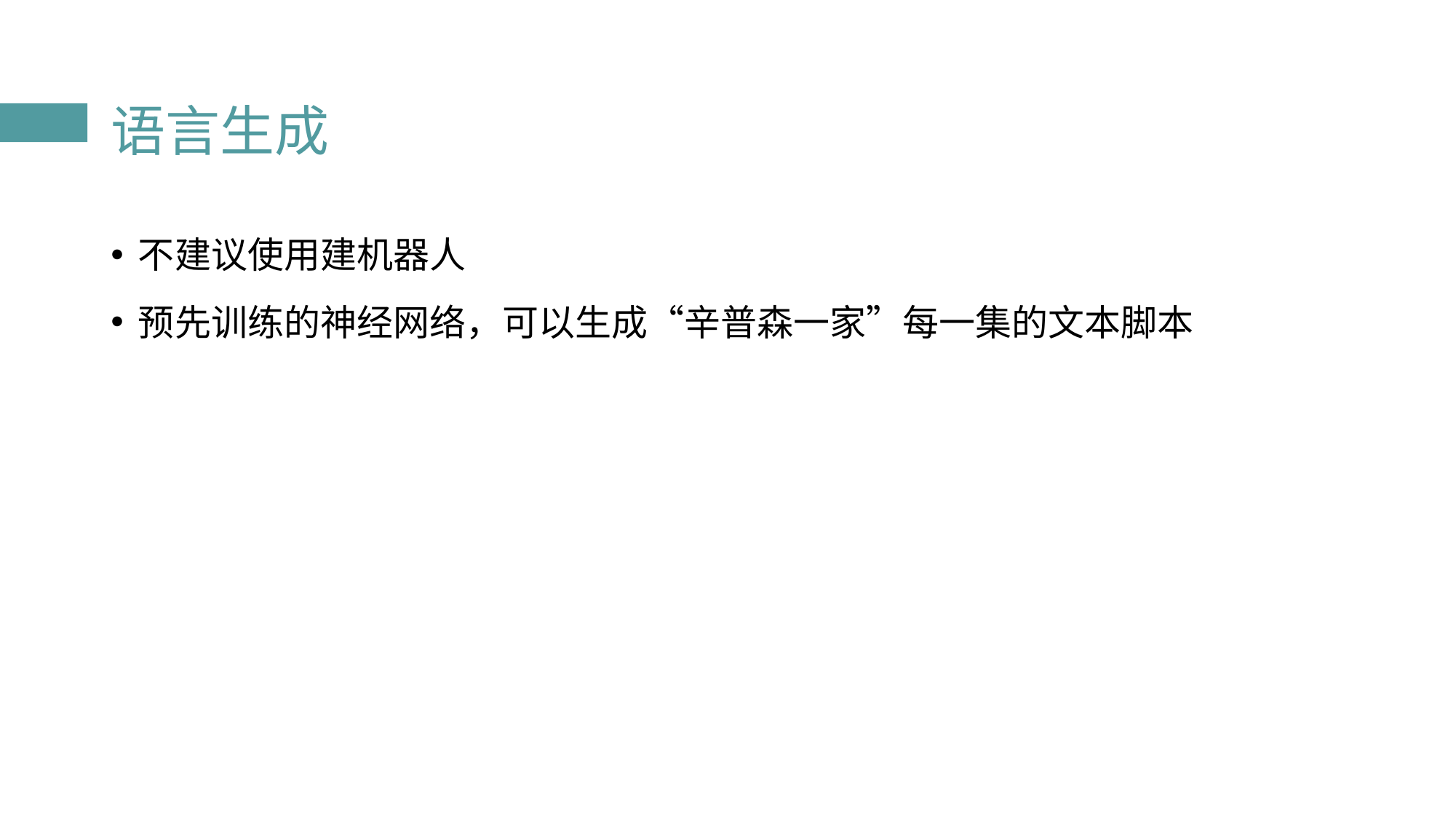

# 语言生成
不建议使用建机器人
预先训练的神经网络，可以生成“辛普森一家”每一集的文本脚本